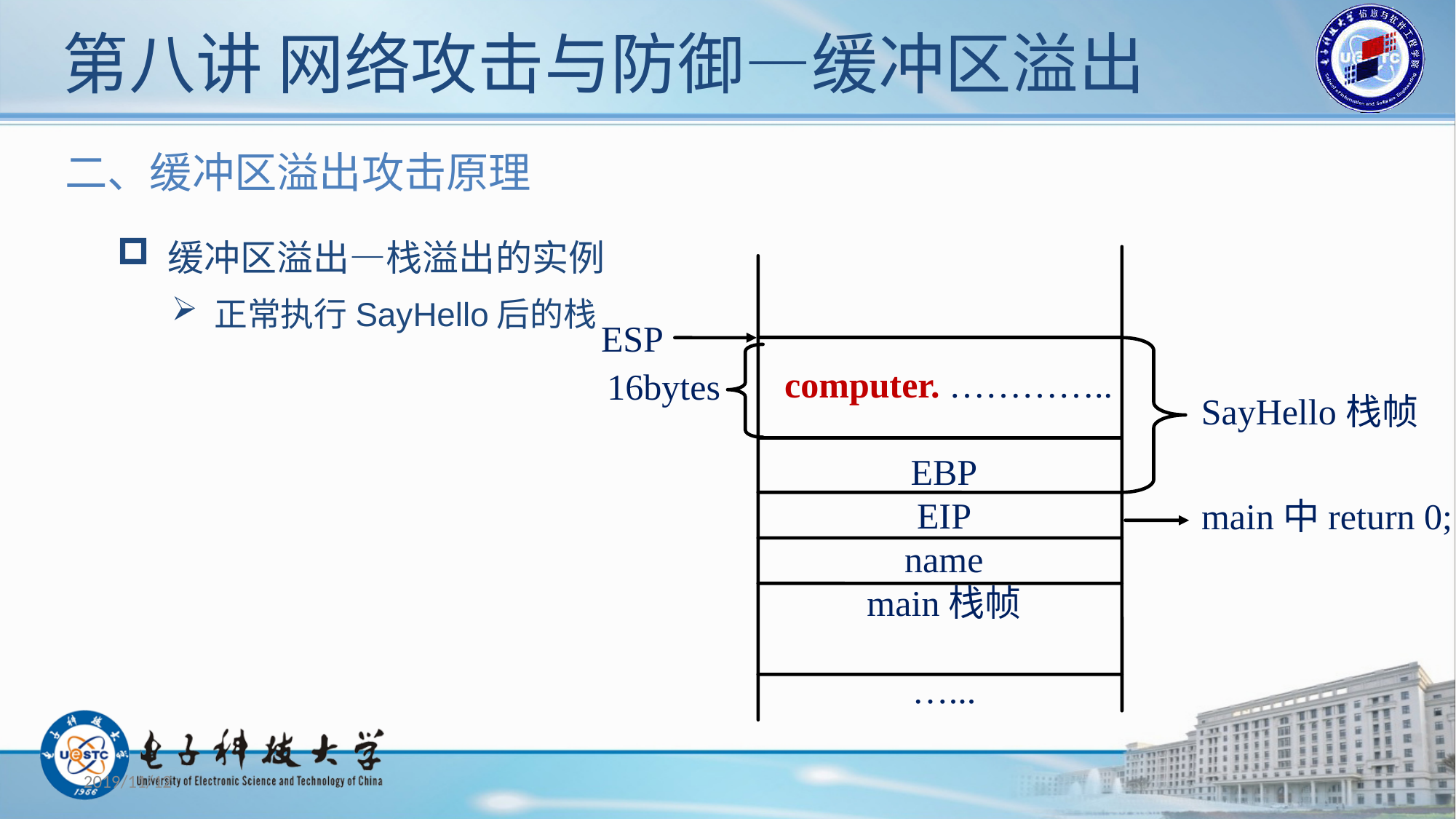

# 第八讲 网络攻击与防御—缓冲区溢出
二、缓冲区溢出攻击原理
 缓冲区溢出—栈溢出的实例
 正常执行SayHello后的栈

ESP

 computer. …………..

EBP
EIP
name
main栈帧

…...
 SayHello栈帧
 main中return 0;

16bytes
2019/11/12